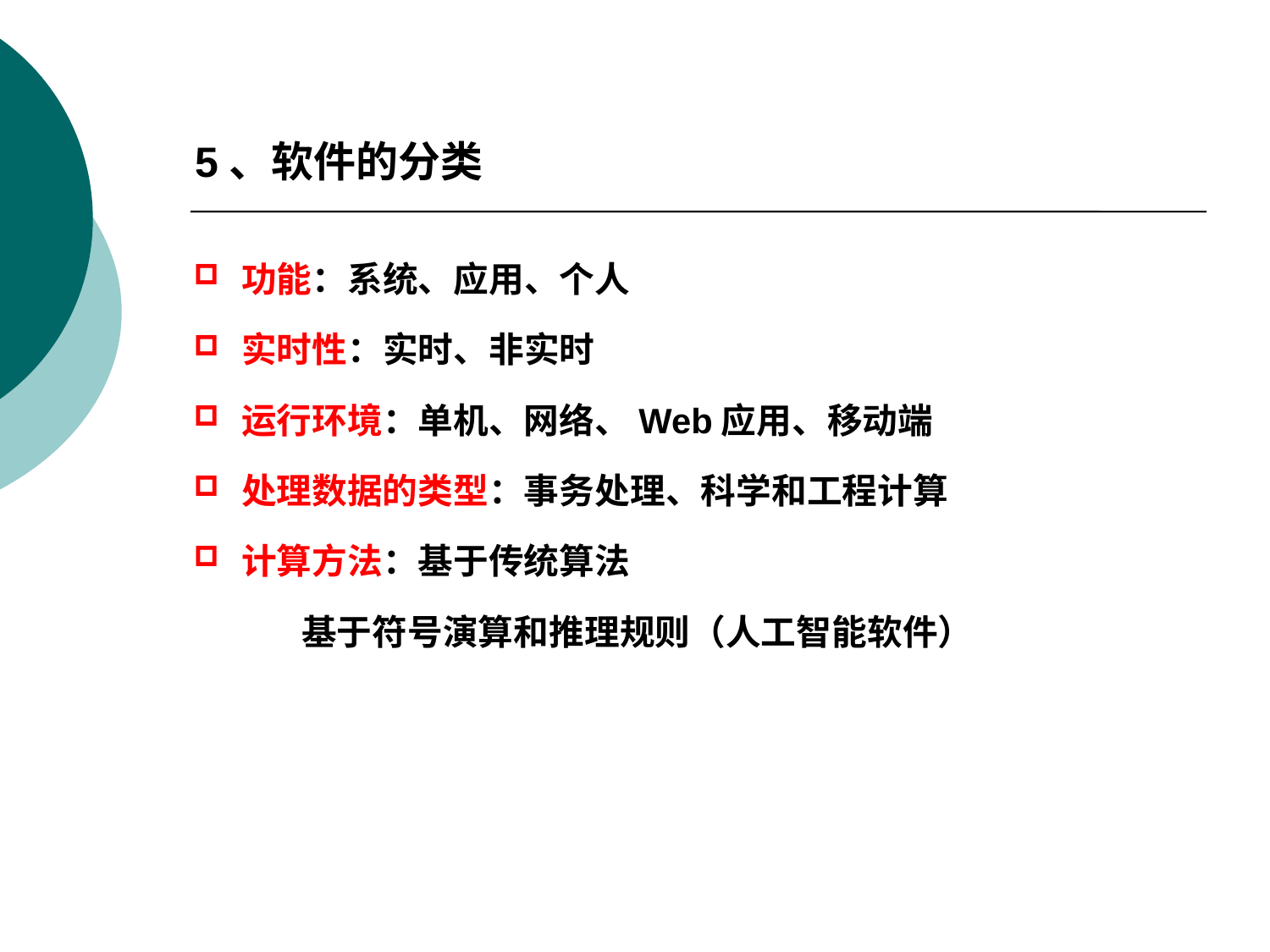

5、软件的分类
功能：系统、应用、个人
实时性：实时、非实时
运行环境：单机、网络、Web应用、移动端
处理数据的类型：事务处理、科学和工程计算
计算方法：基于传统算法
             基于符号演算和推理规则（人工智能软件）